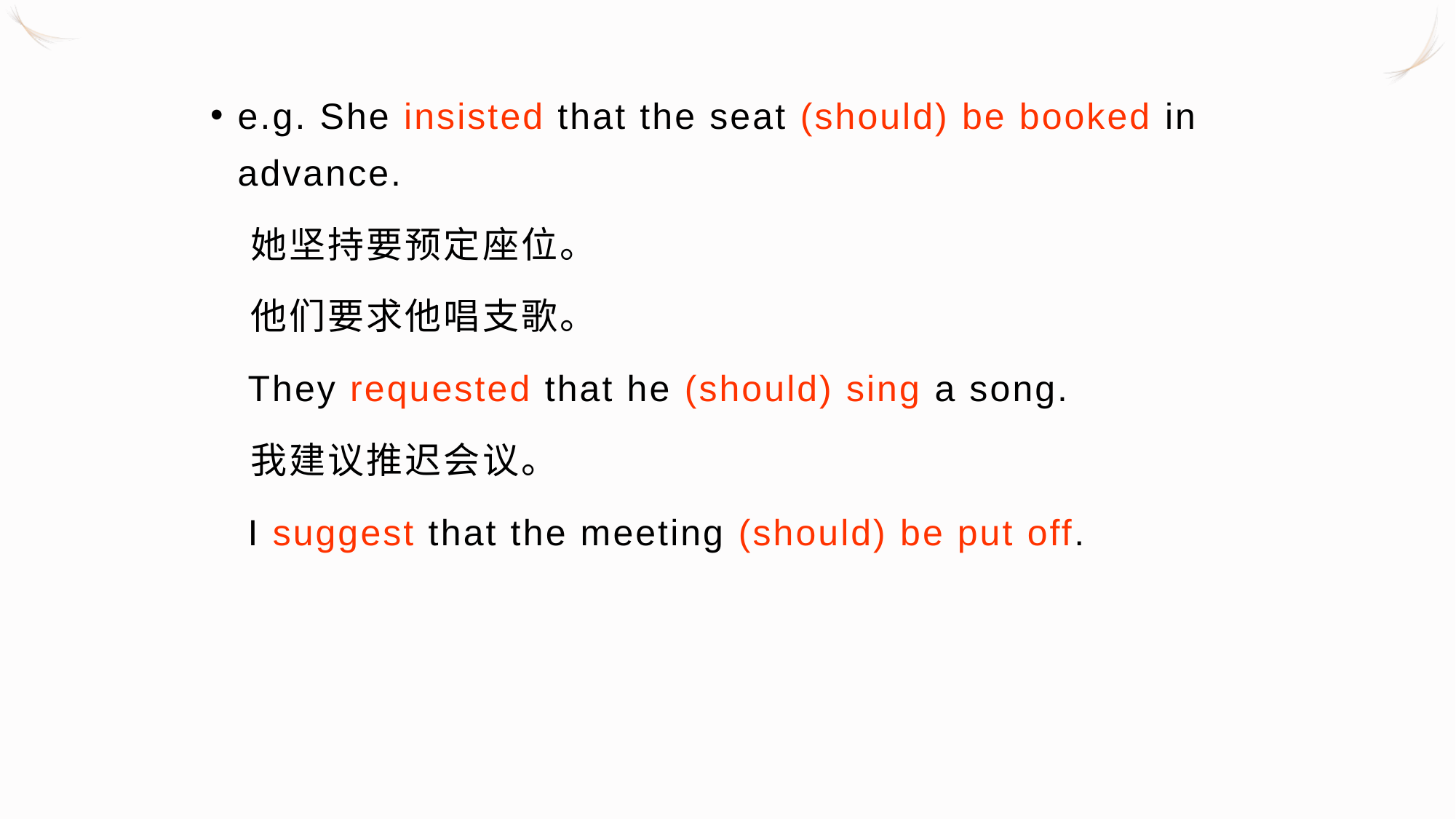

e.g. She insisted that the seat (should) be booked in advance.
   她坚持要预定座位。
   他们要求他唱支歌。
   They requested that he (should) sing a song.
   我建议推迟会议。
   I suggest that the meeting (should) be put off.